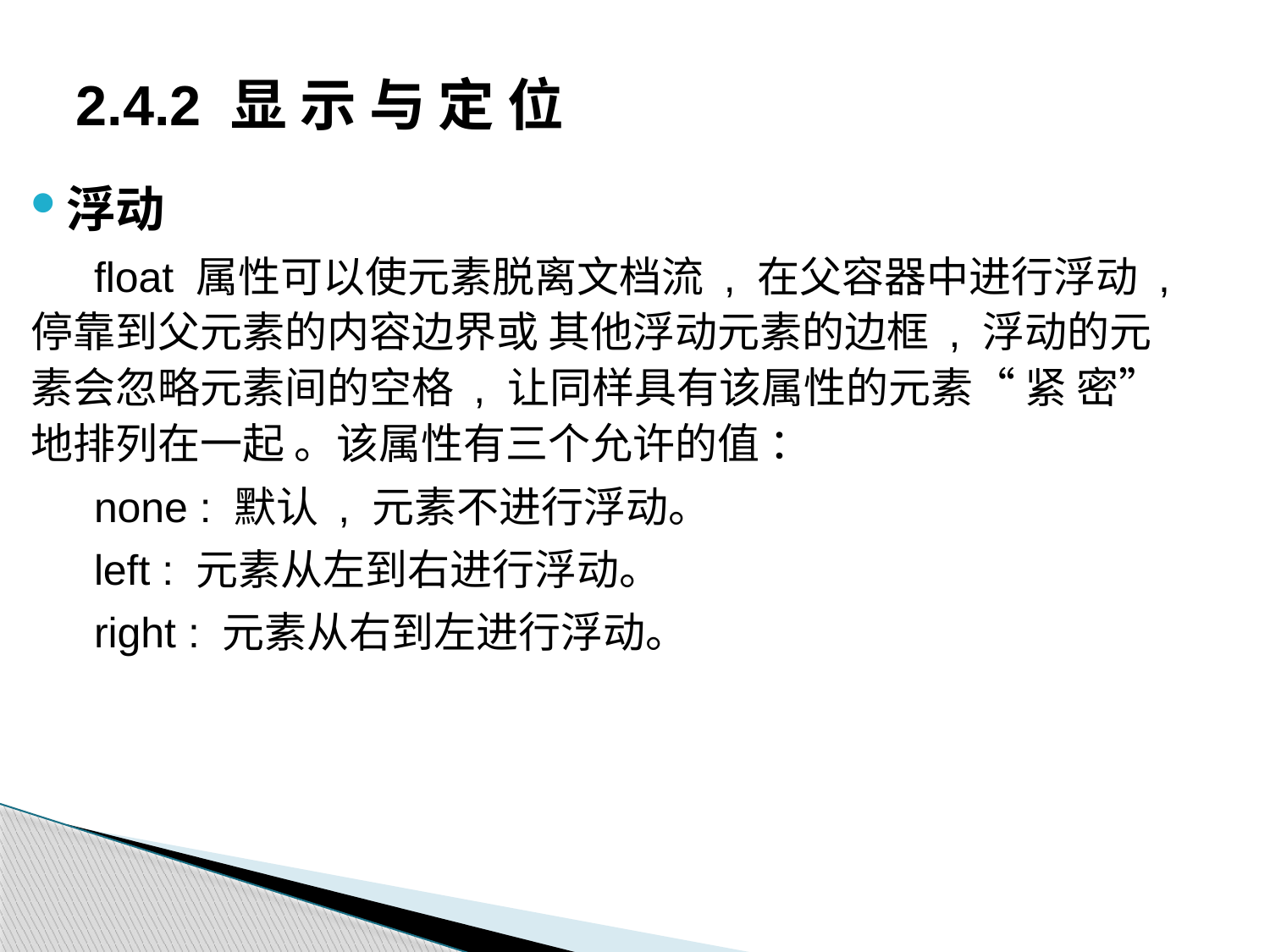

# 2.4.2 显 示 与 定 位
浮动
float 属性可以使元素脱离文档流 , 在父容器中进行浮动 , 停靠到父元素的内容边界或 其他浮动元素的边框 , 浮动的元素会忽略元素间的空格 , 让同样具有该属性的元素“ 紧 密” 地排列在一起 。该属性有三个允许的值 ：
none : 默认 , 元素不进行浮动。
left : 元素从左到右进行浮动。
right : 元素从右到左进行浮动。